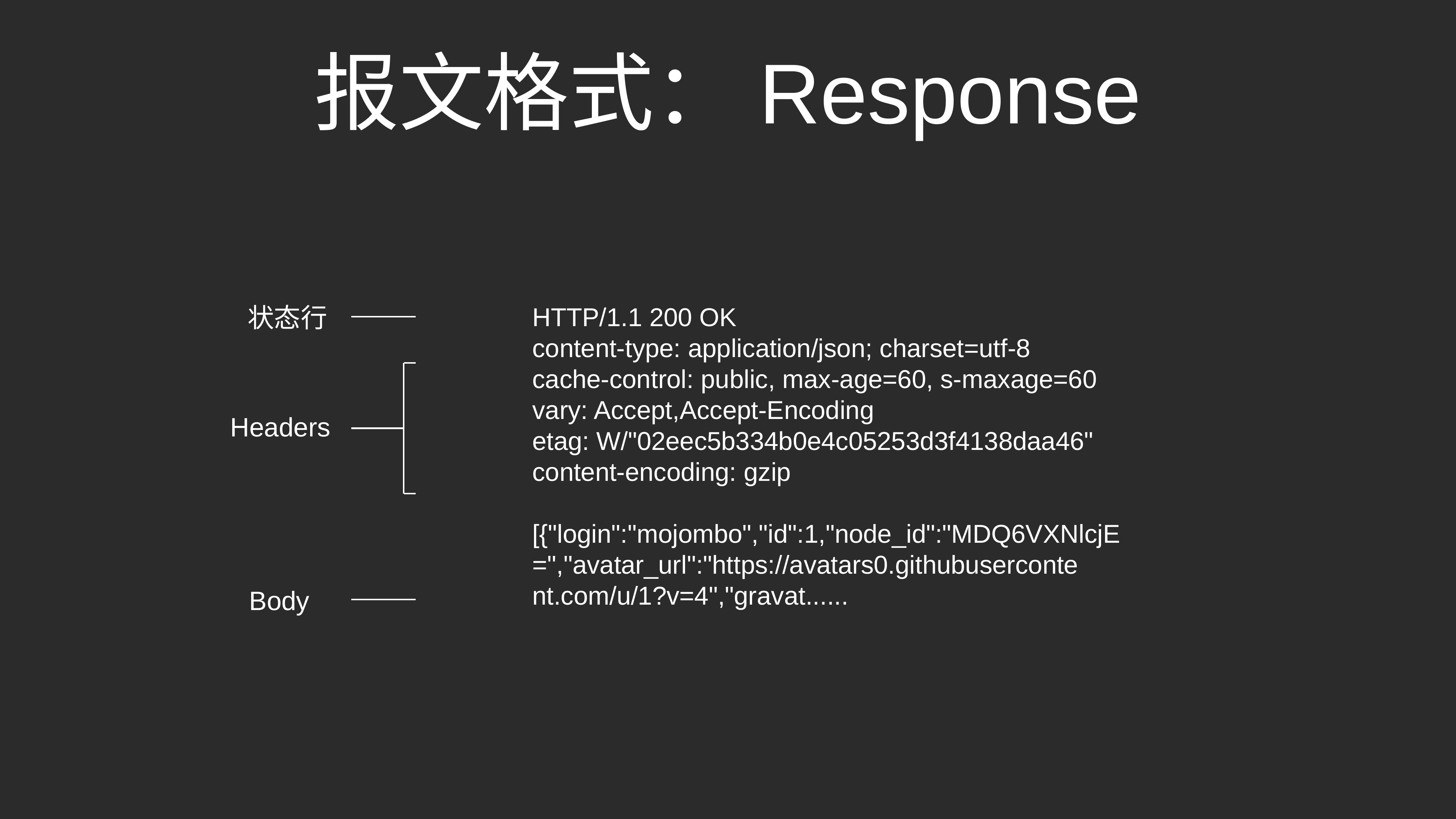

# 报文格式：Response
状态行
HTTP/1.1 200 OK
content-type: application/json; charset=utf-8
cache-control: public, max-age=60, s-maxage=60
vary: Accept,Accept-Encoding
etag: W/"02eec5b334b0e4c05253d3f4138daa46"
content-encoding: gzip

[{"login":"mojombo","id":1,"node_id":"MDQ6VXNlcjE
=","avatar_url":"https://avatars0.githubuserconte
nt.com/u/1?v=4","gravat......

Headers

Body